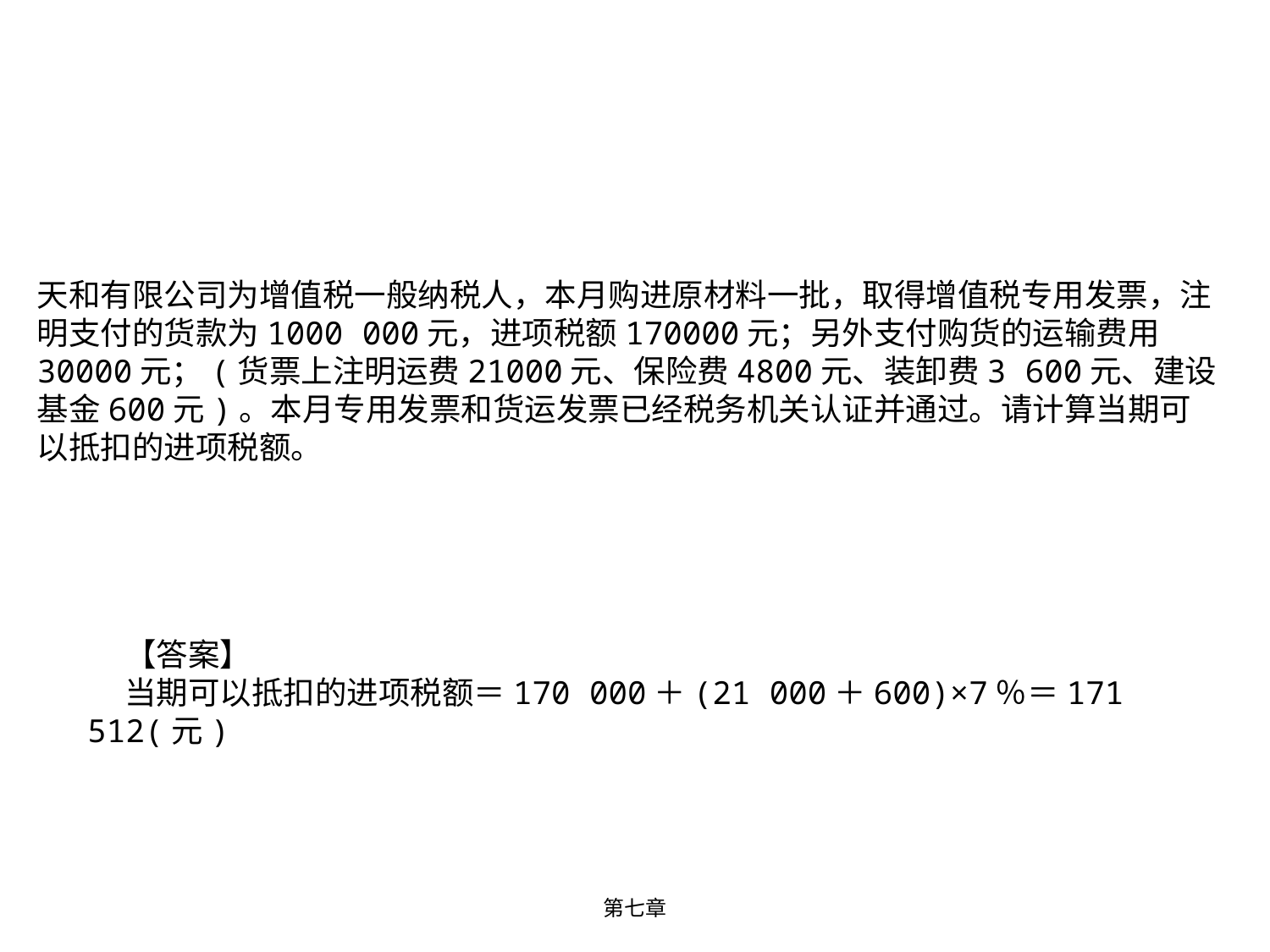

天和有限公司为增值税一般纳税人，本月购进原材料一批，取得增值税专用发票，注明支付的货款为1000 000元，进项税额170000元；另外支付购货的运输费用30000元；(货票上注明运费21000元、保险费4800元、装卸费3 600元、建设基金600元)。本月专用发票和货运发票已经税务机关认证并通过。请计算当期可以抵扣的进项税额。
【答案】
当期可以抵扣的进项税额＝170 000＋(21 000＋600)×7％＝171 512(元)

第七章
68